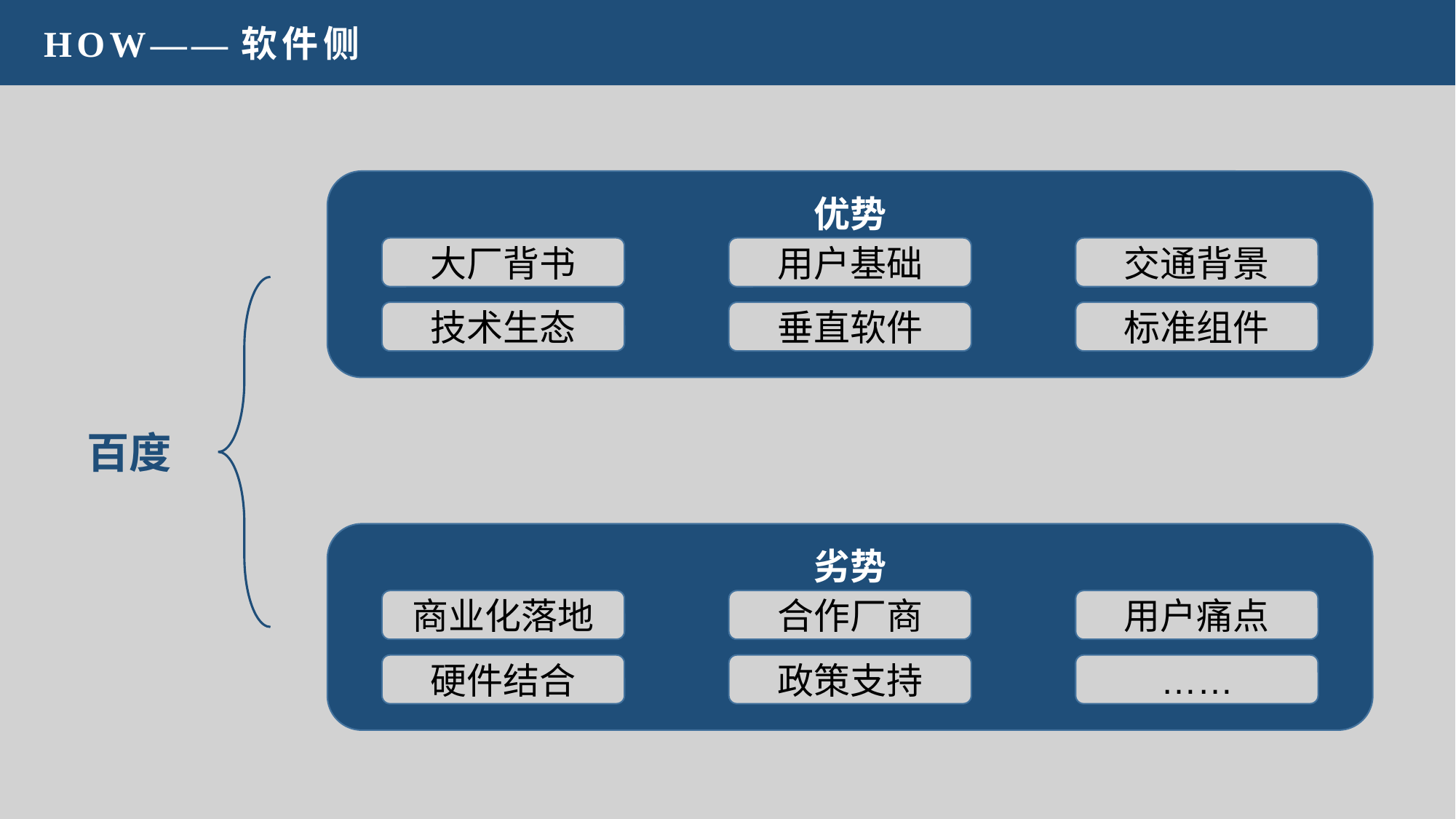

HOW——软件侧
优势
大厂背书
用户基础
交通背景

技术生态
垂直软件
标准组件
百度
劣势
商业化落地
合作厂商
用户痛点
硬件结合
政策支持
……